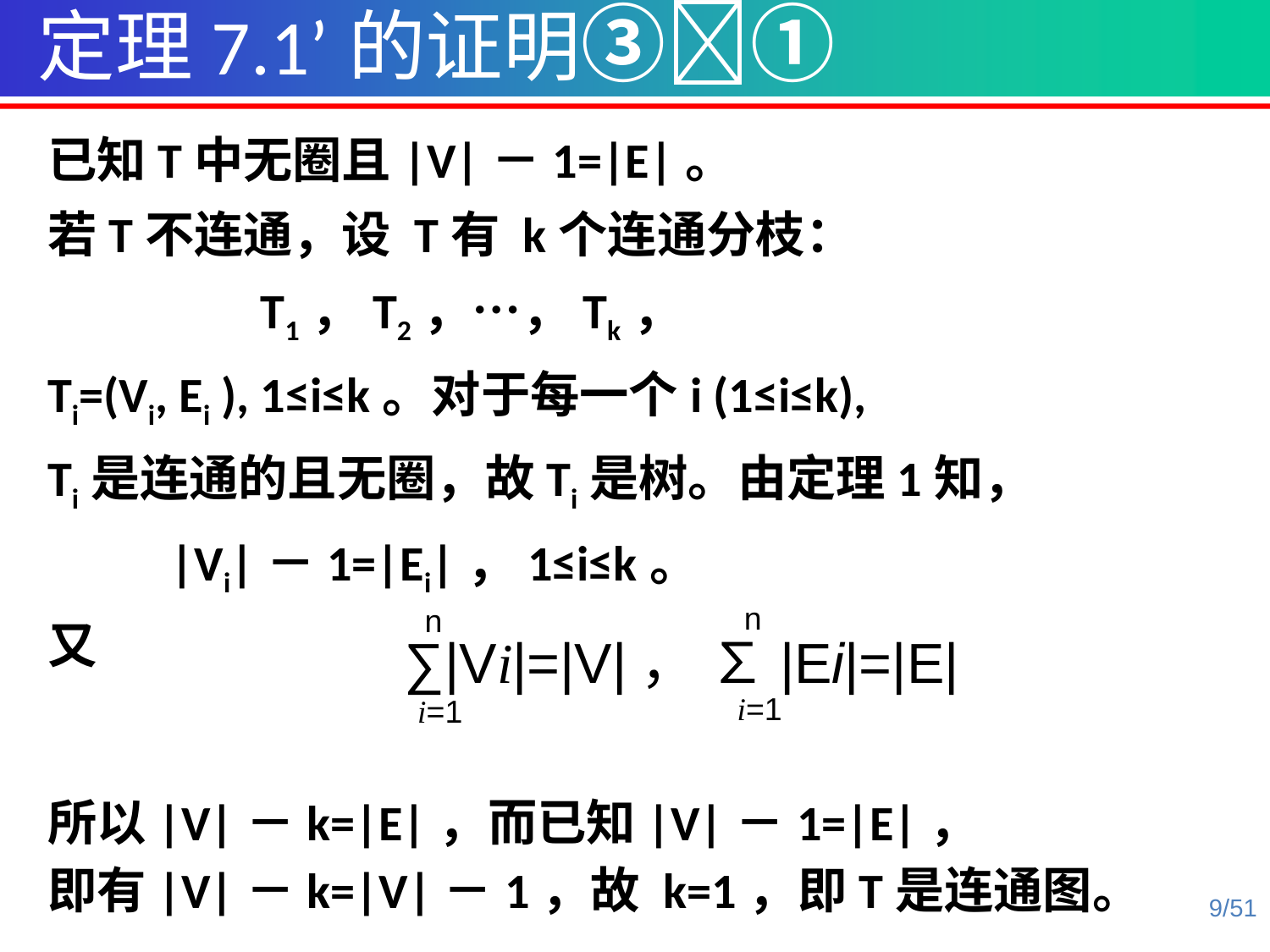

定理7.1’的证明③⇒①
已知T中无圈且|V|－1=|E|。
若T不连通，设 T有 k个连通分枝：
                   T1，T2，…，Tk，
Ti=(Vi, Ei ), 1≤i≤k。对于每一个i (1≤i≤k),
Ti是连通的且无圈，故Ti是树。由定理1知，
           |Vi|－1=|Ei|，1≤i≤k。
又

所以|V|－k=|E|，而已知|V|－1=|E|，
即有|V|－k=|V|－1，故 k=1，即T是连通图。
n
i=1
n
i=1
∑|Vi|=|V|， ∑|Ei|=|E|
9/51